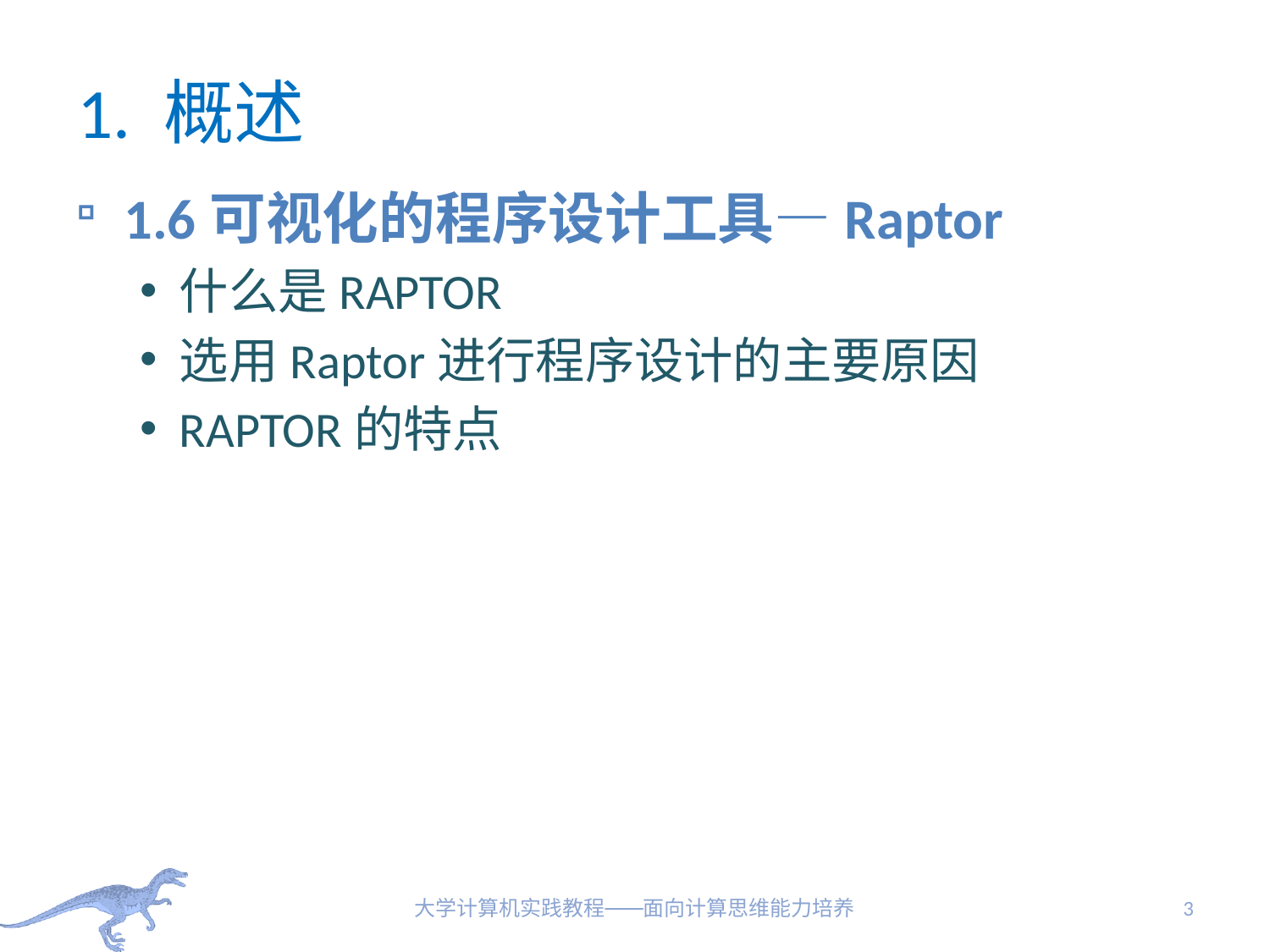

# 1. 概述
1.6可视化的程序设计工具—Raptor
什么是RAPTOR
选用Raptor进行程序设计的主要原因
RAPTOR的特点
大学计算机实践教程——面向计算思维能力培养
3